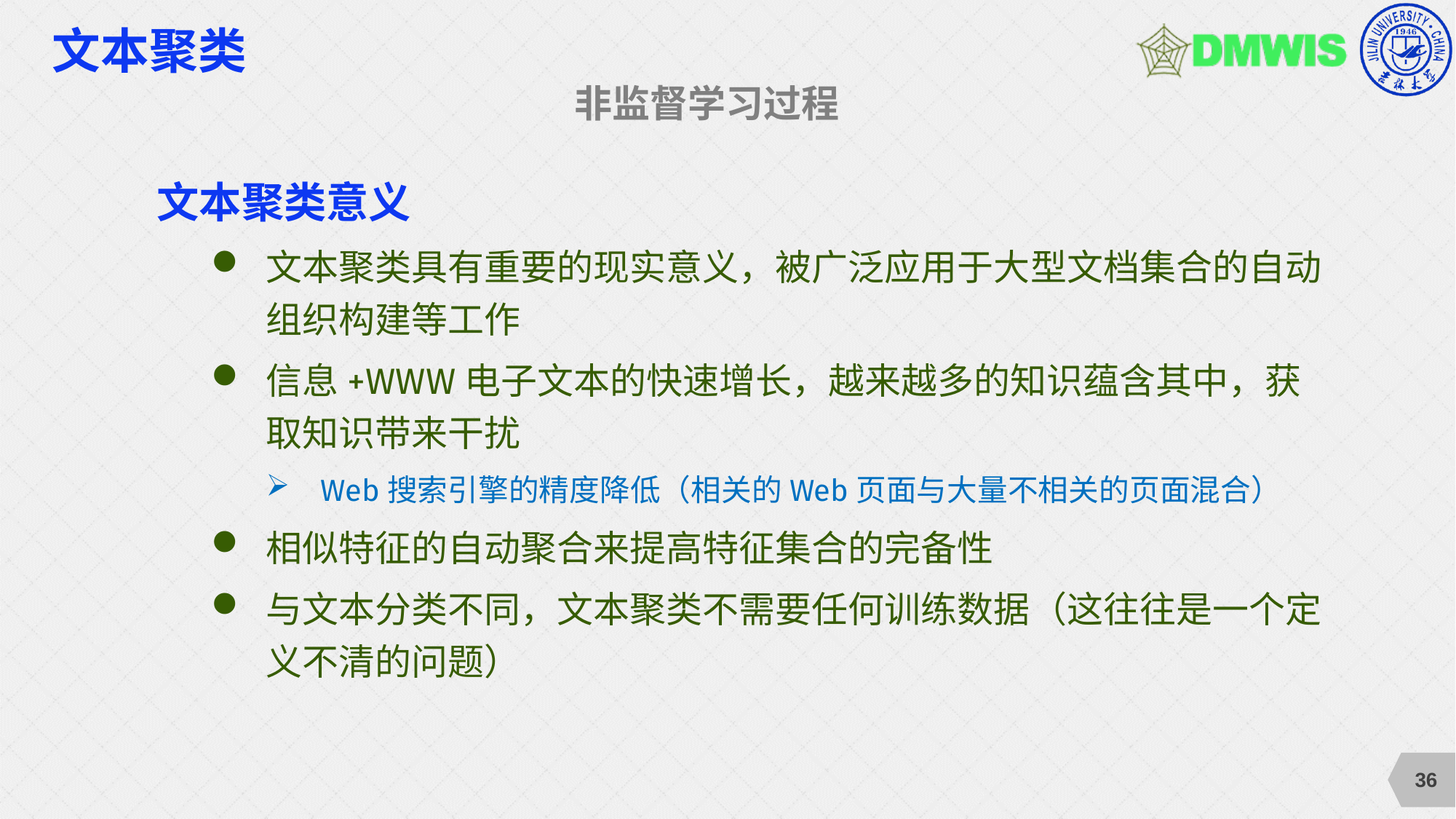

# 文本聚类
非监督学习过程
文本聚类意义
文本聚类具有重要的现实意义，被广泛应用于大型文档集合的自动组织构建等工作
信息+WWW电子文本的快速增长，越来越多的知识蕴含其中，获取知识带来干扰
Web搜索引擎的精度降低（相关的Web页面与大量不相关的页面混合）
相似特征的自动聚合来提高特征集合的完备性
与文本分类不同，文本聚类不需要任何训练数据（这往往是一个定义不清的问题）
36